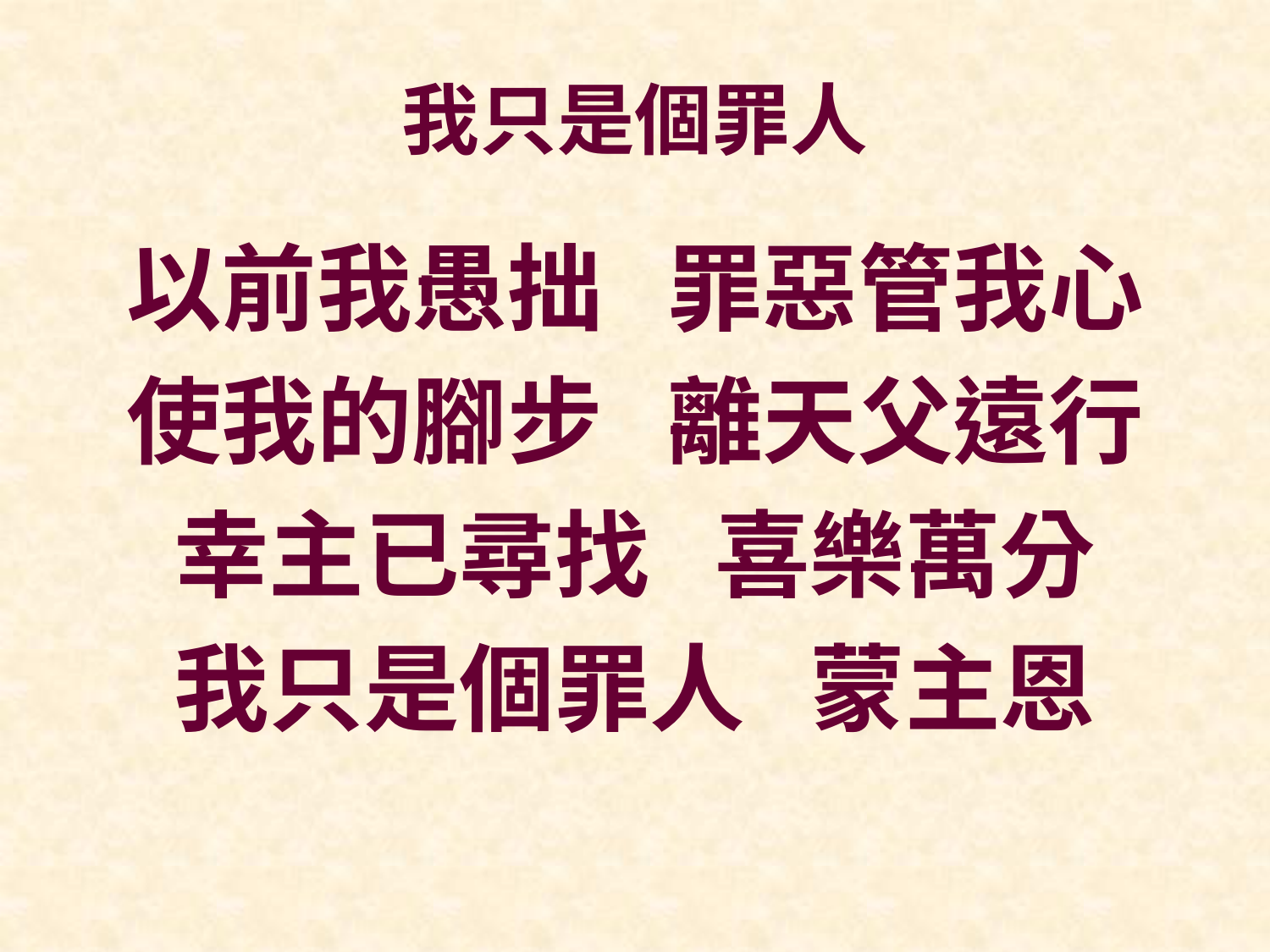

# 我只是個罪人
以前我愚拙   罪惡管我心
使我的腳步   離天父遠行
幸主已尋找   喜樂萬分
我只是個罪人   蒙主恩